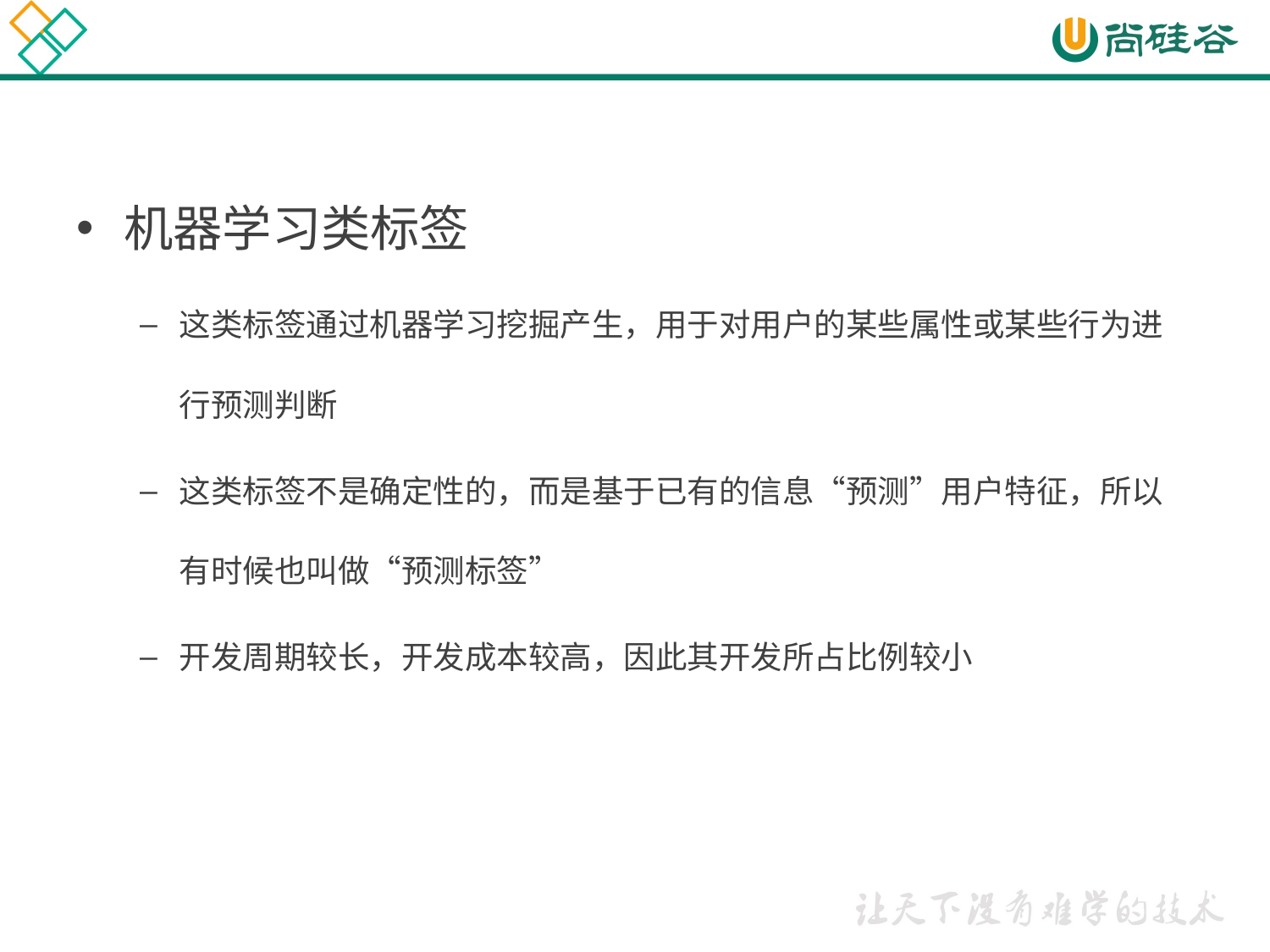

机器学习类标签
这类标签通过机器学习挖掘产生，用于对用户的某些属性或某些行为进行预测判断
这类标签不是确定性的，而是基于已有的信息“预测”用户特征，所以有时候也叫做“预测标签”
开发周期较长，开发成本较高，因此其开发所占比例较小